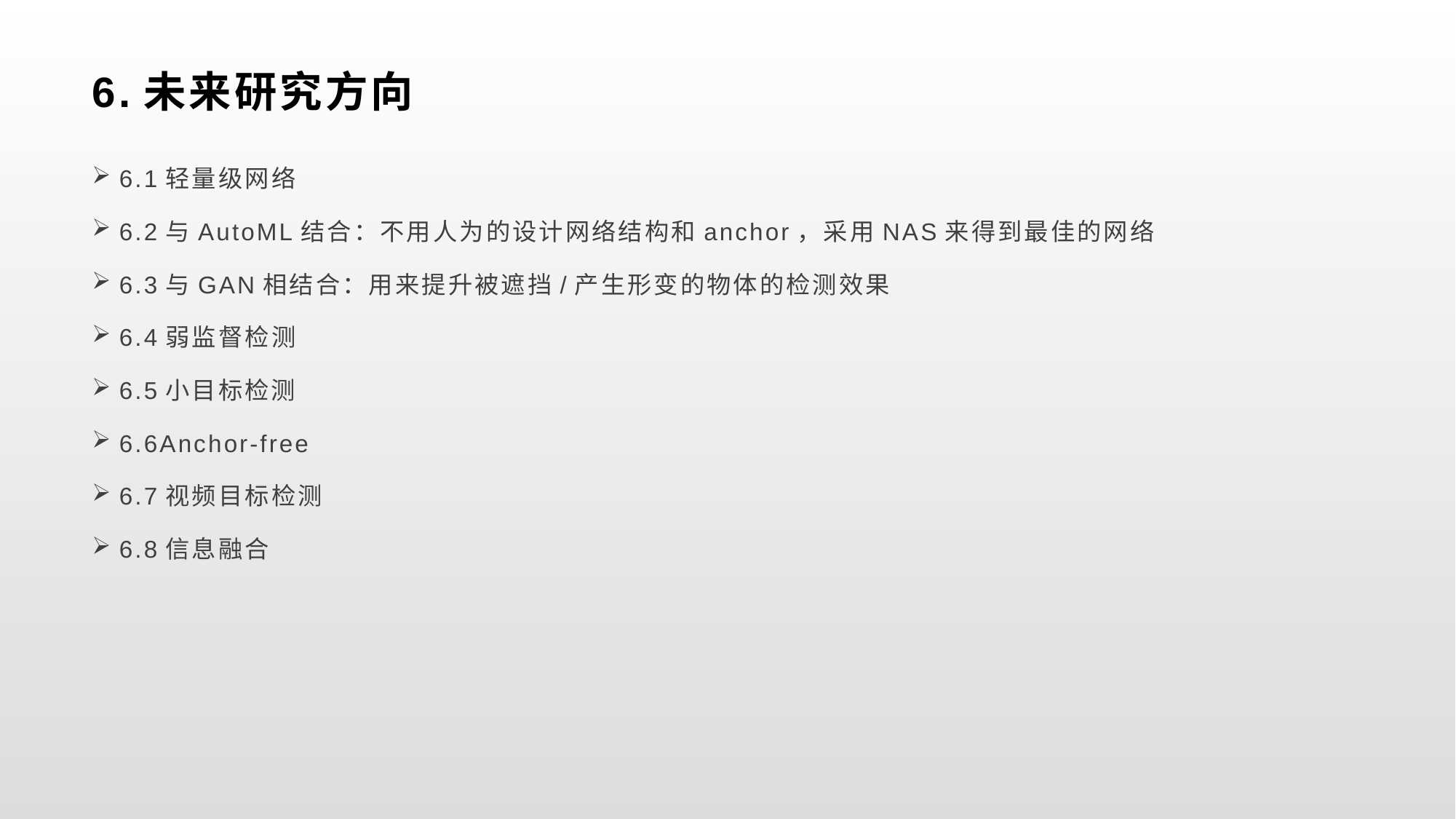

# 6.未来研究方向
6.1轻量级网络
6.2与AutoML结合：不用人为的设计网络结构和anchor，采用NAS来得到最佳的网络
6.3与GAN相结合：用来提升被遮挡/产生形变的物体的检测效果
6.4弱监督检测
6.5小目标检测
6.6Anchor-free
6.7视频目标检测
6.8信息融合